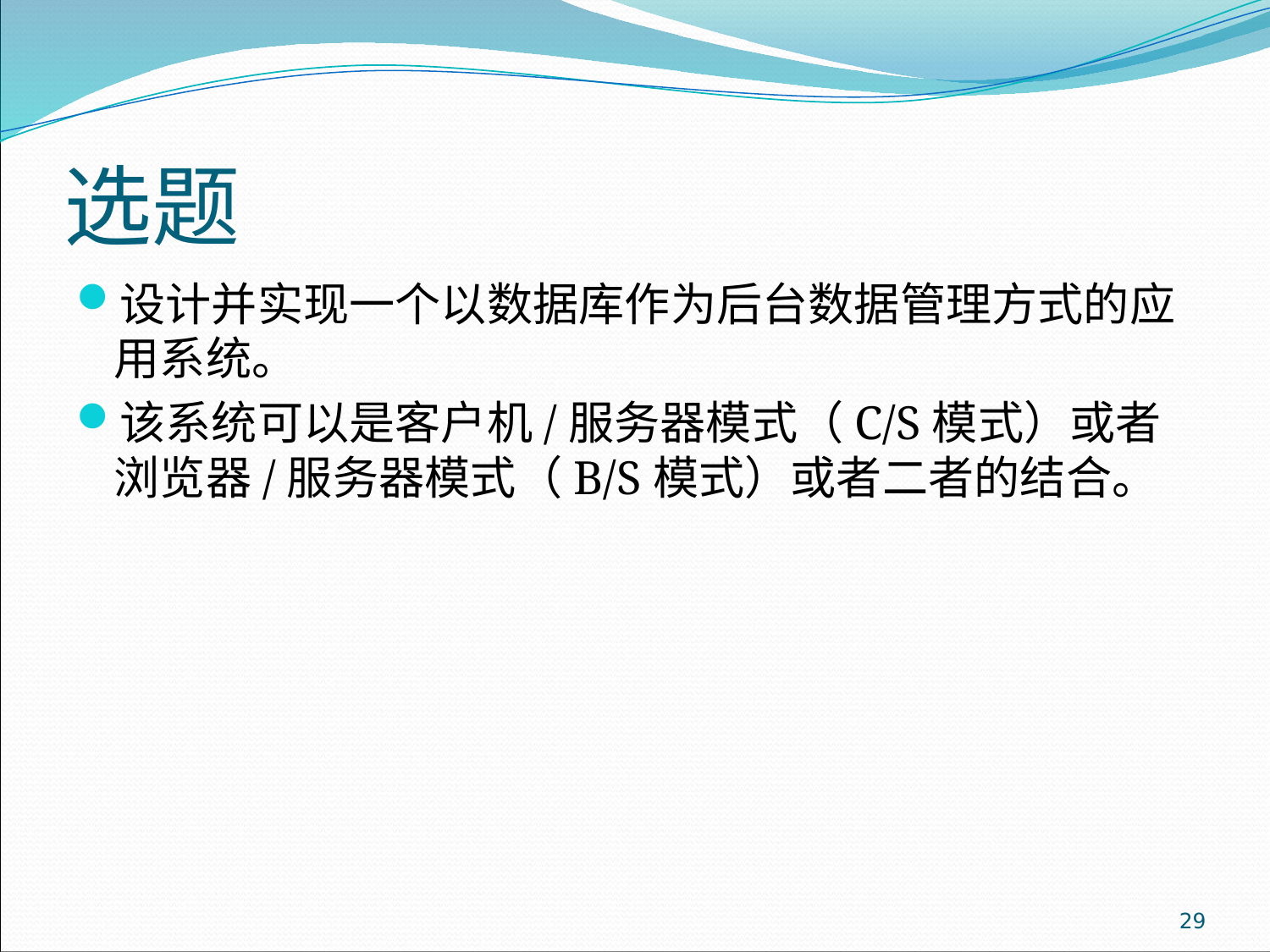

# 选题
设计并实现一个以数据库作为后台数据管理方式的应用系统。
该系统可以是客户机/服务器模式（C/S模式）或者浏览器/服务器模式（B/S模式）或者二者的结合。
29